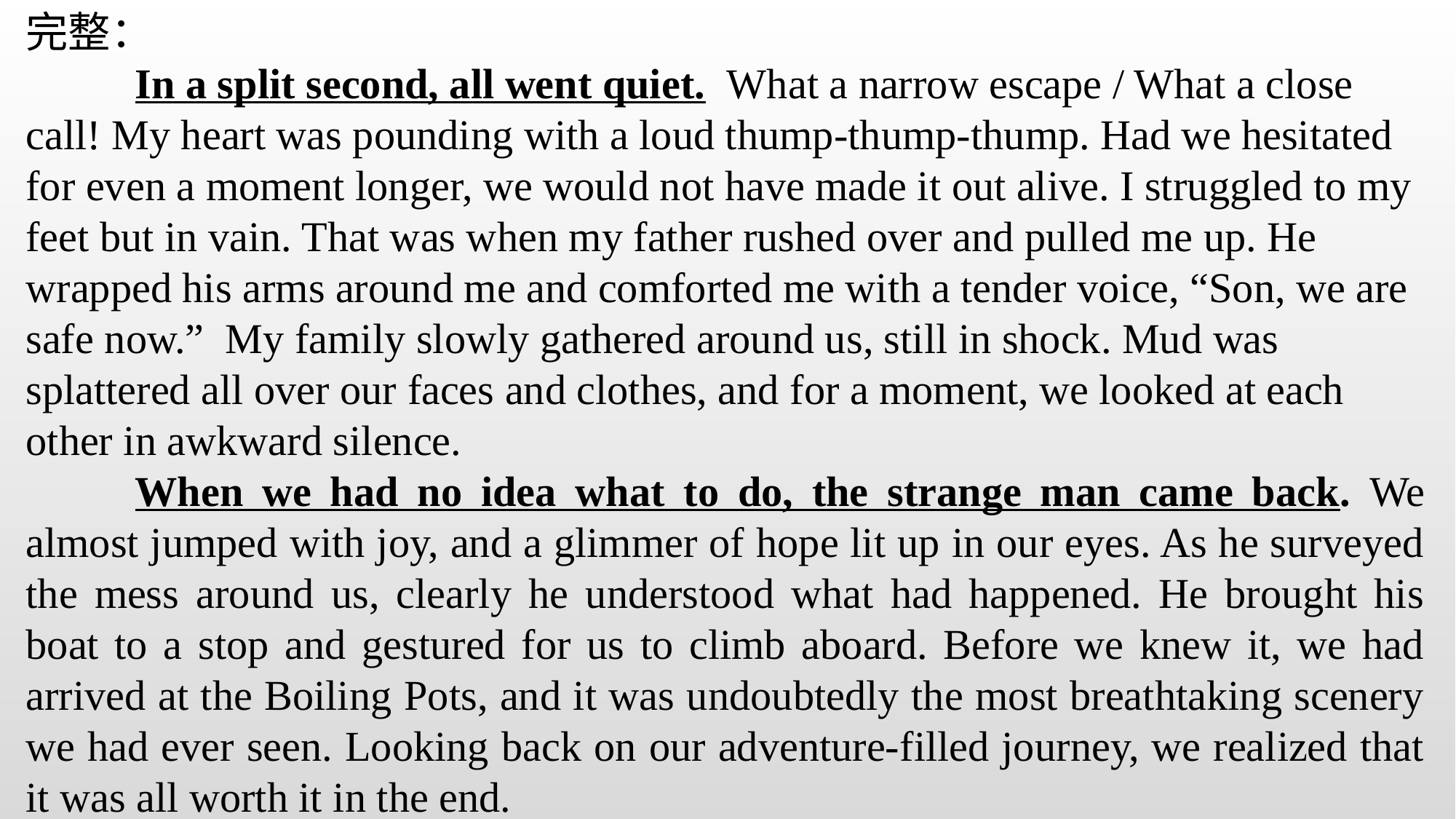

完整：	In a split second, all went quiet.  What a narrow escape / What a close call! My heart was pounding with a loud thump-thump-thump. Had we hesitated for even a moment longer, we would not have made it out alive. I struggled to my feet but in vain. That was when my father rushed over and pulled me up. He wrapped his arms around me and comforted me with a tender voice, “Son, we are safe now.”  My family slowly gathered around us, still in shock. Mud was splattered all over our faces and clothes, and for a moment, we looked at each other in awkward silence.	When we had no idea what to do, the strange man came back. We almost jumped with joy, and a glimmer of hope lit up in our eyes. As he surveyed the mess around us, clearly he understood what had happened. He brought his boat to a stop and gestured for us to climb aboard. Before we knew it, we had arrived at the Boiling Pots, and it was undoubtedly the most breathtaking scenery we had ever seen. Looking back on our adventure-filled journey, we realized that it was all worth it in the end.